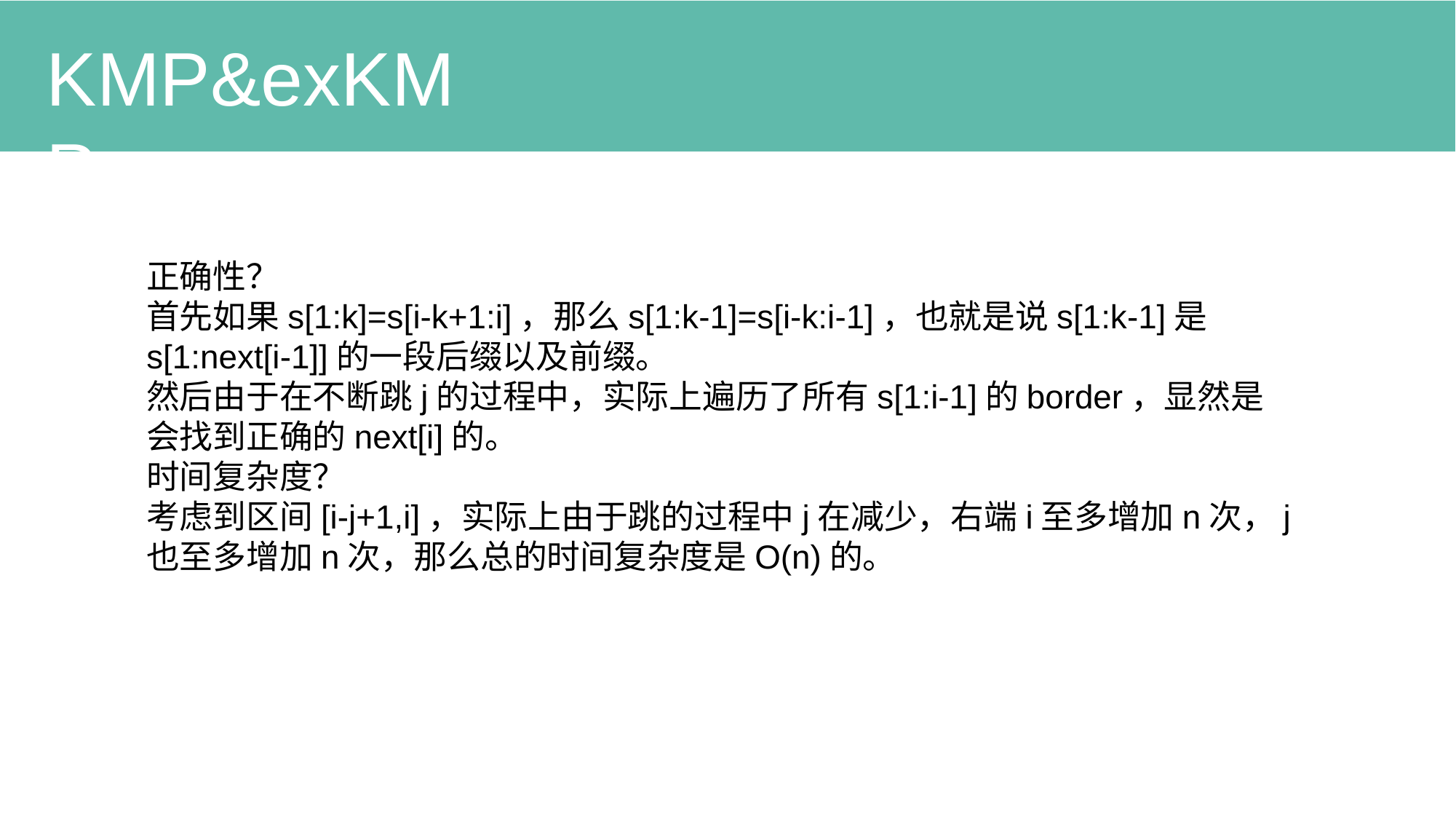

KMP&exKMP
正确性？
首先如果s[1:k]=s[i-k+1:i]，那么s[1:k-1]=s[i-k:i-1]，也就是说s[1:k-1]是s[1:next[i-1]]的一段后缀以及前缀。
然后由于在不断跳j的过程中，实际上遍历了所有s[1:i-1]的border，显然是会找到正确的next[i]的。
时间复杂度？
考虑到区间[i-j+1,i]，实际上由于跳的过程中j在减少，右端i至多增加n次，j也至多增加n次，那么总的时间复杂度是O(n)的。